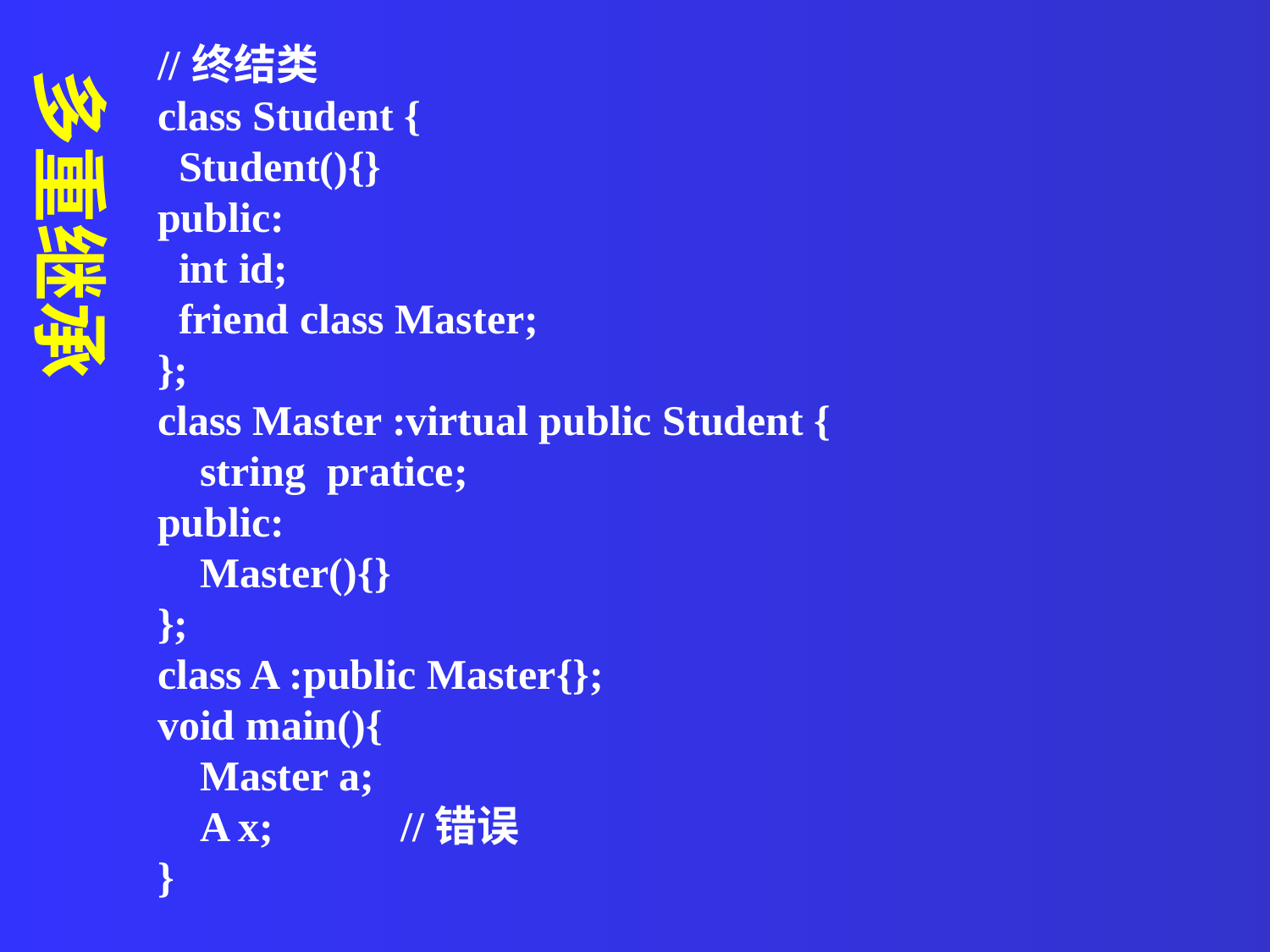

//终结类
class Student {
  Student(){}
public:
  int id;
  friend class Master;
};
class Master :virtual public Student {
    string  pratice;
public:
    Master(){}
};
class A :public Master{};
void main(){
    Master a;
    A x;            //错误
}
多重继承